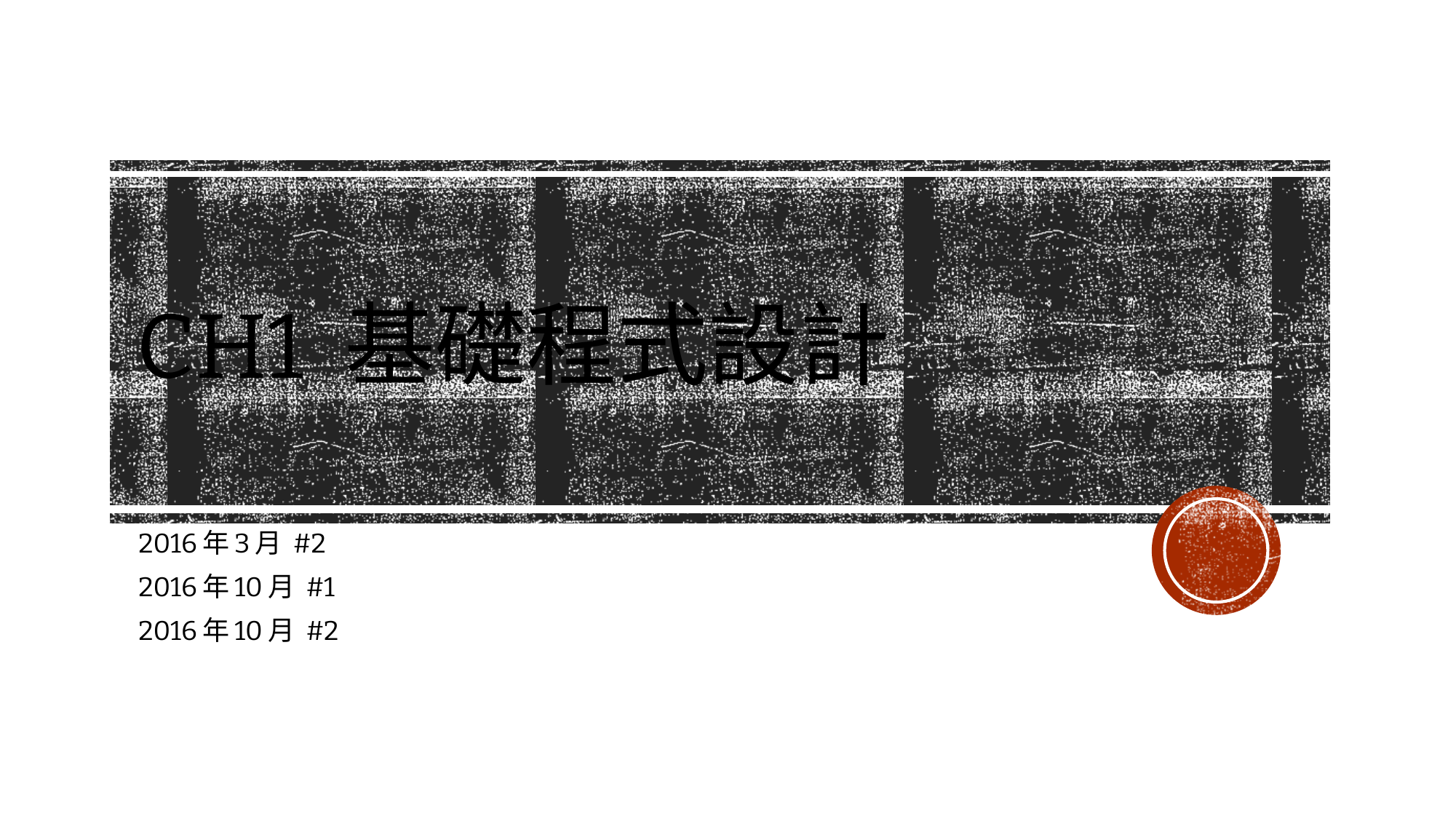

# CH1 基礎程式設計
2016年3月 #2
2016年10月 #1
2016年10月 #2